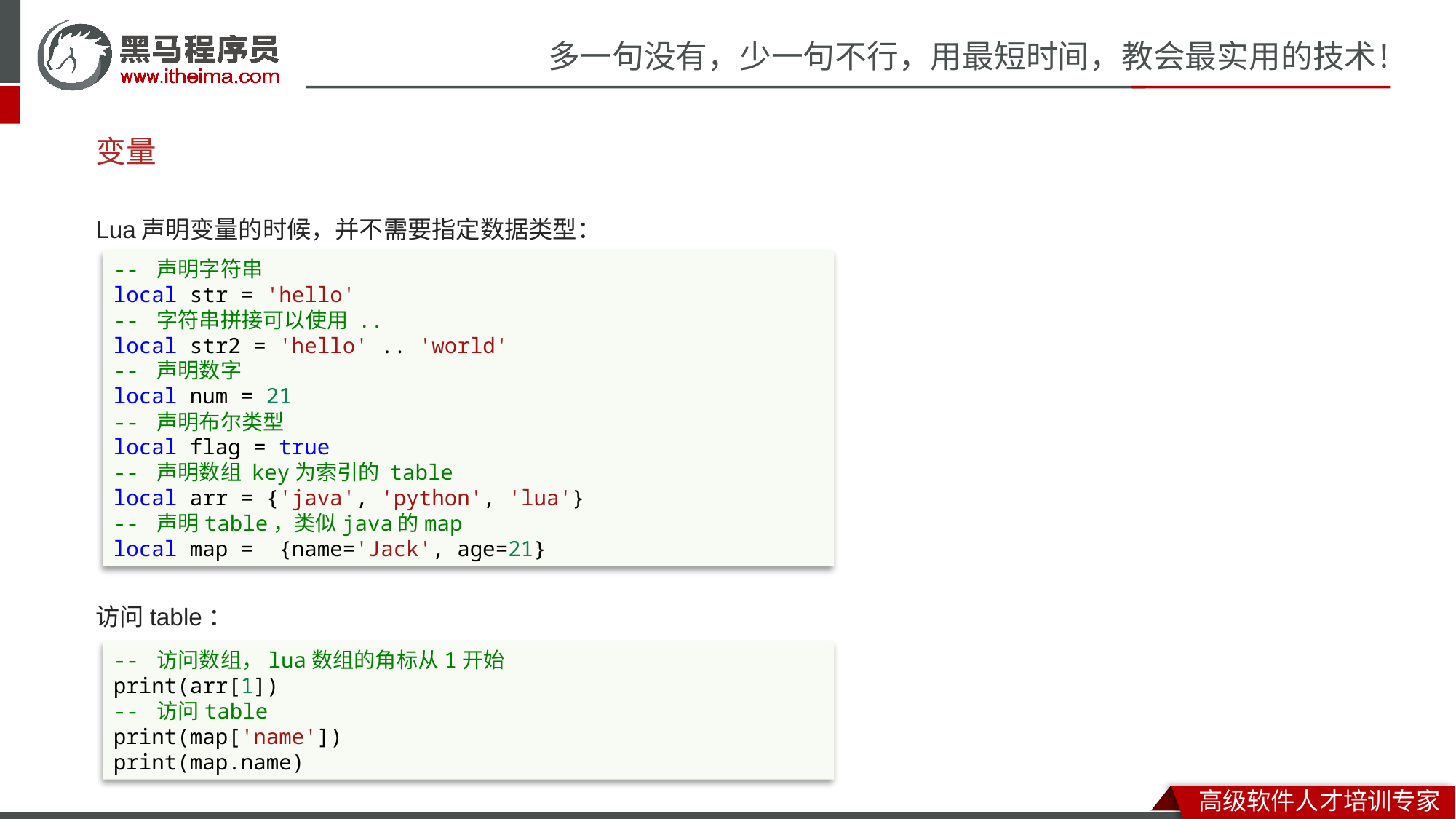

# 变量
Lua声明变量的时候，并不需要指定数据类型：

访问table：
-- 声明字符串
local str = 'hello'
-- 字符串拼接可以使用 ..
local str2 = 'hello' .. 'world'
-- 声明数字
local num = 21
-- 声明布尔类型
local flag = true
-- 声明数组 key为索引的 table
local arr = {'java', 'python', 'lua'}
-- 声明table，类似java的map
local map =  {name='Jack', age=21}
-- 访问数组，lua数组的角标从1开始
print(arr[1])
-- 访问table
print(map['name'])
print(map.name)